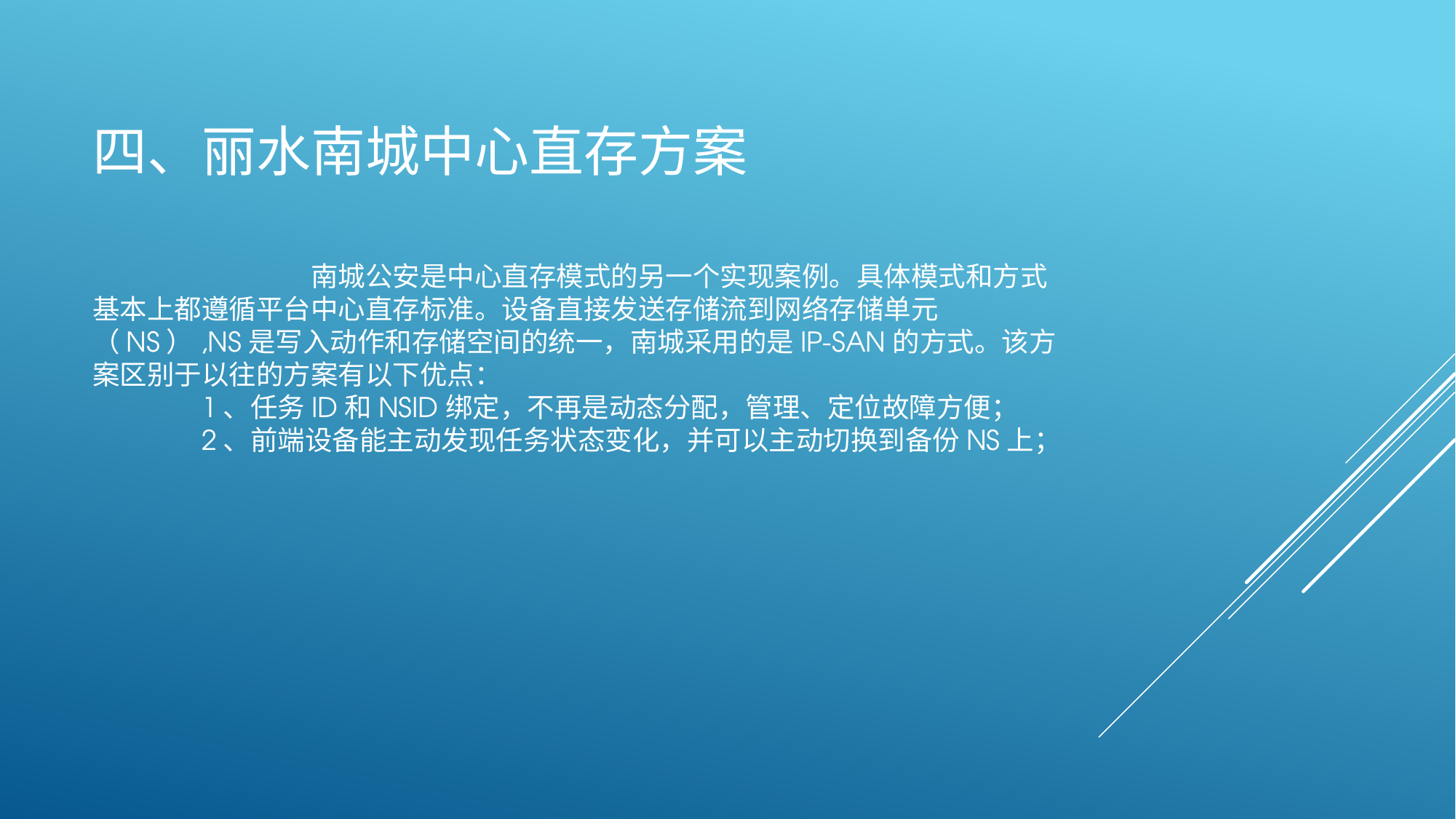

# 四、丽水南城中心直存方案
		南城公安是中心直存模式的另一个实现案例。具体模式和方式基本上都遵循平台中心直存标准。设备直接发送存储流到网络存储单元（NS）,NS是写入动作和存储空间的统一，南城采用的是IP-SAN的方式。该方案区别于以往的方案有以下优点：
	1、任务ID和NSID绑定，不再是动态分配，管理、定位故障方便；
	2、前端设备能主动发现任务状态变化，并可以主动切换到备份NS上；